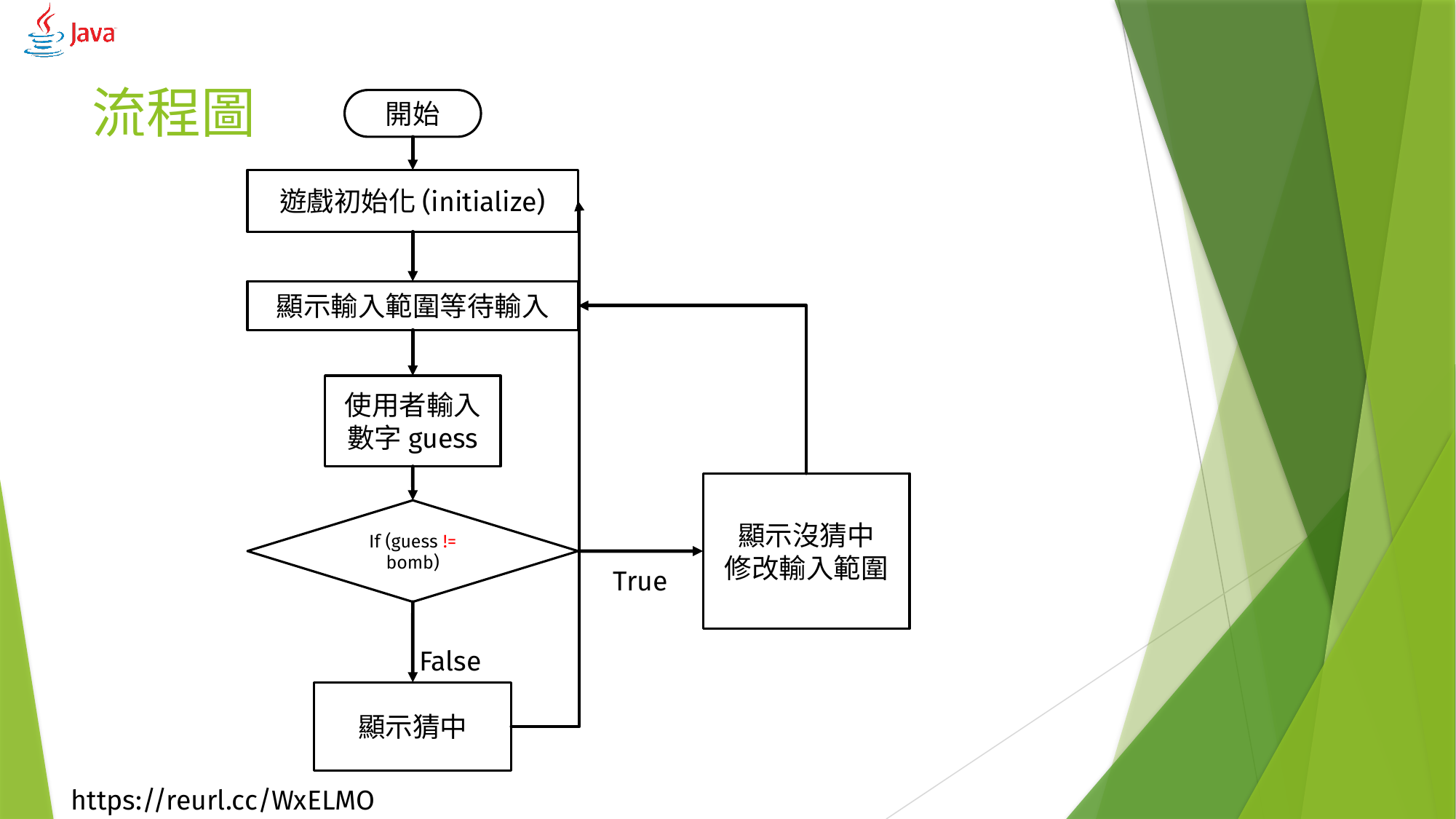

# 流程圖
開始
遊戲初始化(initialize)
顯示輸入範圍等待輸入
使用者輸入數字guess
顯示沒猜中
修改輸入範圍
If (guess != bomb)
True
False
顯示猜中